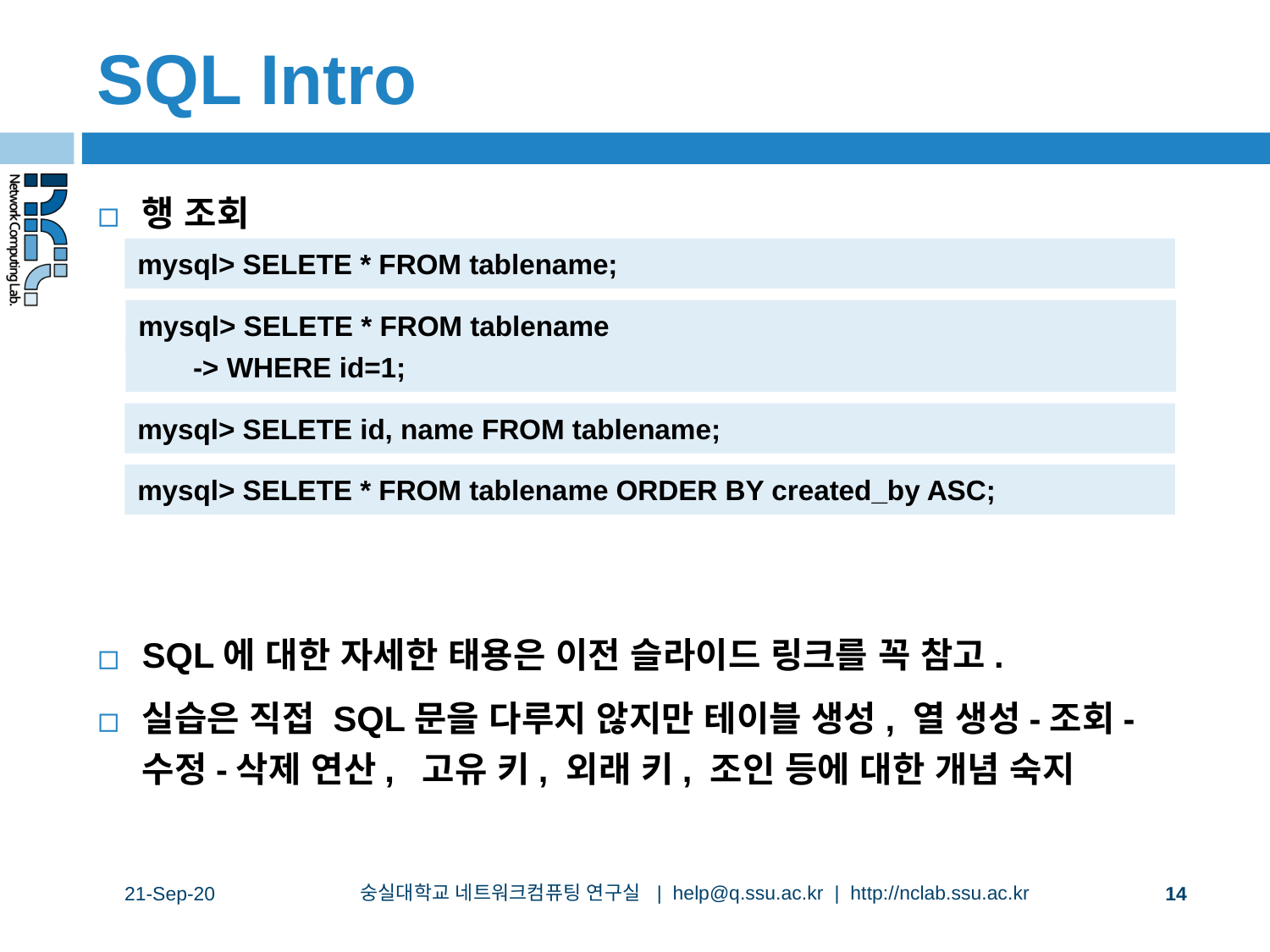

# SQL Intro
행 조회

SQL에 대한 자세한 태용은 이전 슬라이드 링크를 꼭 참고.
실습은 직접 SQL문을 다루지 않지만 테이블 생성, 열 생성-조회-수정-삭제 연산,  고유 키, 외래 키, 조인 등에 대한 개념 숙지

mysql> SELETE * FROM tablename;
mysql> SELETE * FROM tablename
       -> WHERE id=1;
mysql> SELETE id, name FROM tablename;
mysql> SELETE * FROM tablename ORDER BY created_by ASC;
숭실대학교 네트워크컴퓨팅 연구실  |  help@q.ssu.ac.kr  |  http://nclab.ssu.ac.kr
21-Sep-20
14